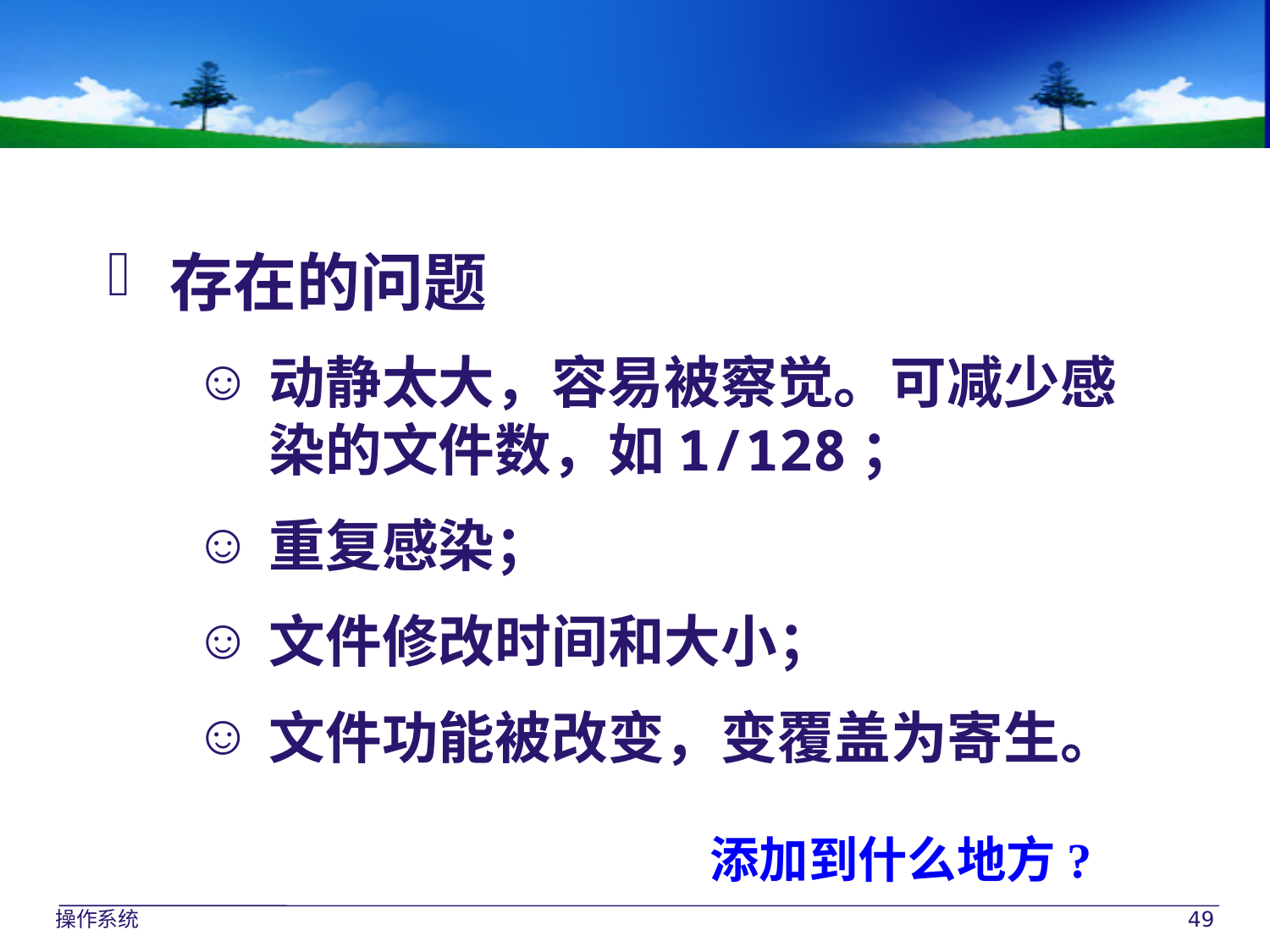

存在的问题
动静太大，容易被察觉。可减少感染的文件数，如1/128；
重复感染；
文件修改时间和大小；
文件功能被改变，变覆盖为寄生。
添加到什么地方?
操作系统
49